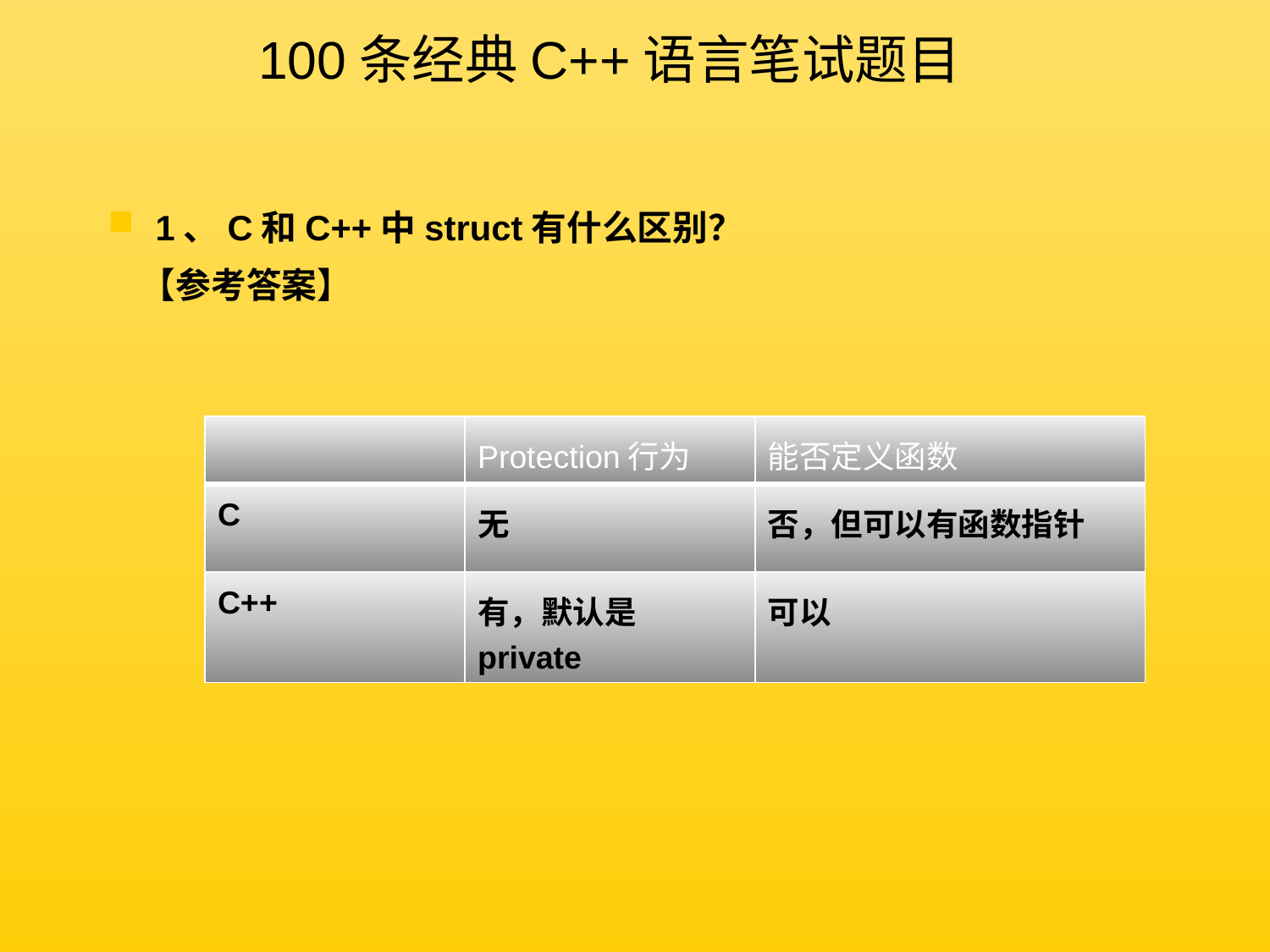

100条经典C++语言笔试题目
1、C和C++中struct有什么区别？
   【参考答案】
|  | Protection行为 | 能否定义函数 |
| --- | --- | --- |
| C | 无 | 否，但可以有函数指针 |
| C++ | 有，默认是private | 可以 |